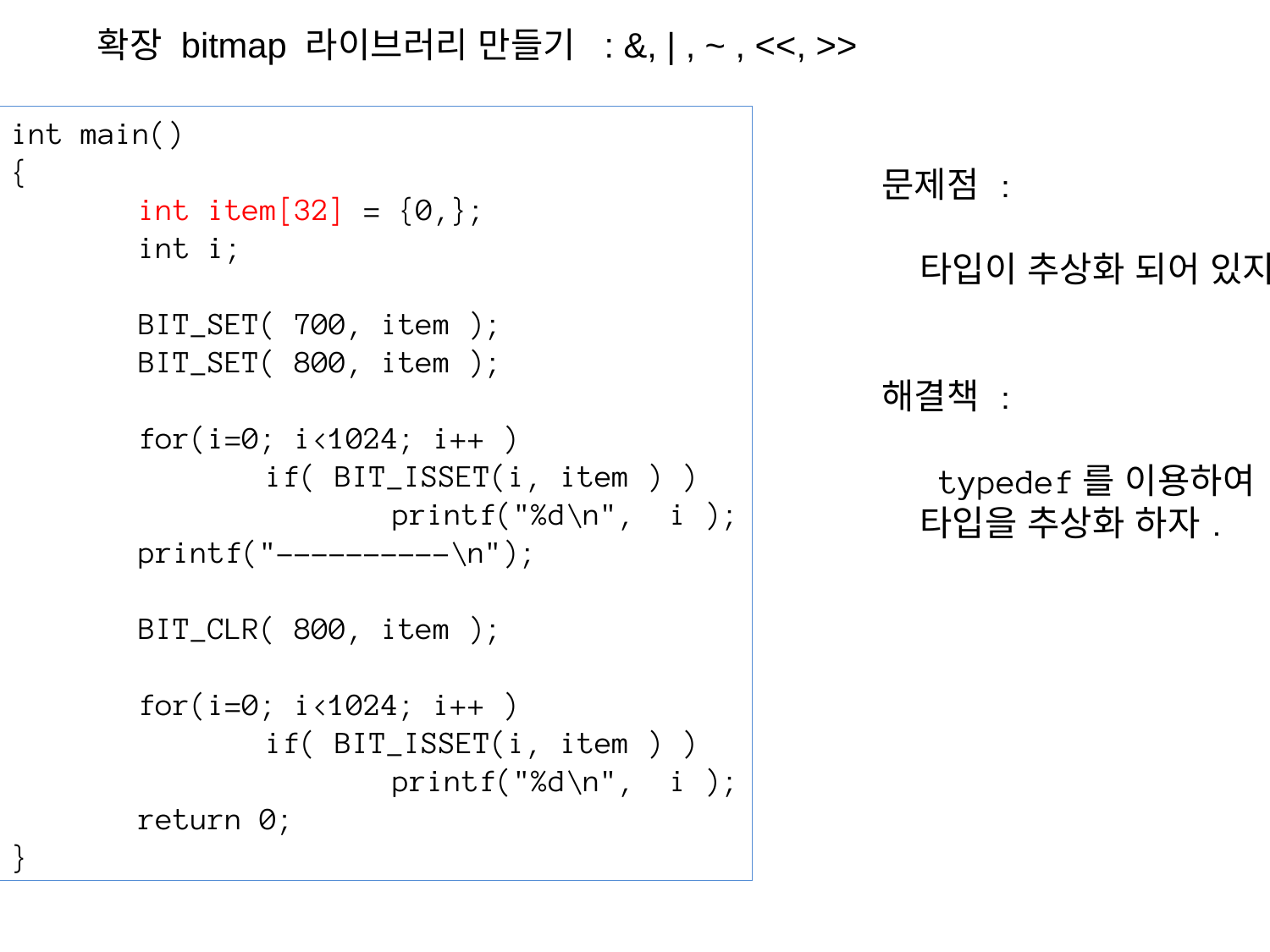

확장 bitmap 라이브러리 만들기  : &, | , ~ , <<, >>
int main()
{
	int item[32] = {0,};
	int i;

	BIT_SET( 700, item );
	BIT_SET( 800, item );

	for(i=0; i<1024; i++ )
		if( BIT_ISSET(i, item ) )
			printf("%d\n",  i );
	printf("----------\n");

	BIT_CLR( 800, item );

	for(i=0; i<1024; i++ )
		if( BIT_ISSET(i, item ) )
			printf("%d\n",  i );
	return 0;
}
문제점 :

   타입이 추상화 되어 있지 않다.

해결책 :

   typedef를 이용하여
   타입을 추상화 하자.